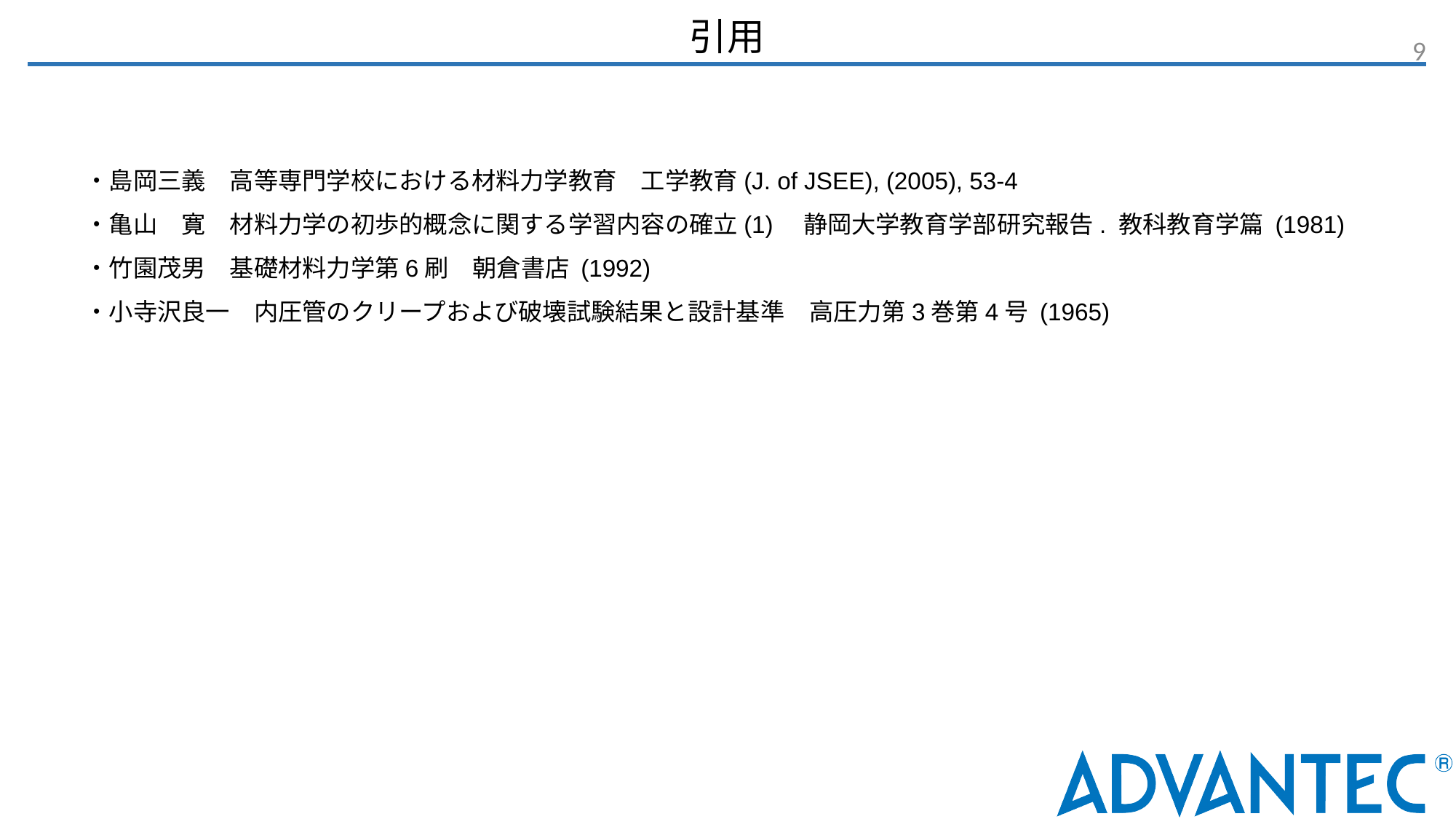

# 引用
・島岡三義　高等専門学校における材料力学教育　工学教育(J. of JSEE), (2005), 53-4
・亀山　寛　材料力学の初歩的概念に関する学習内容の確立(1)　静岡大学教育学部研究報告. 教科教育学篇 (1981)
・竹園茂男　基礎材料力学第6刷　朝倉書店 (1992)
・小寺沢良一　内圧管のクリープおよび破壊試験結果と設計基準　高圧力第3巻第4号 (1965)